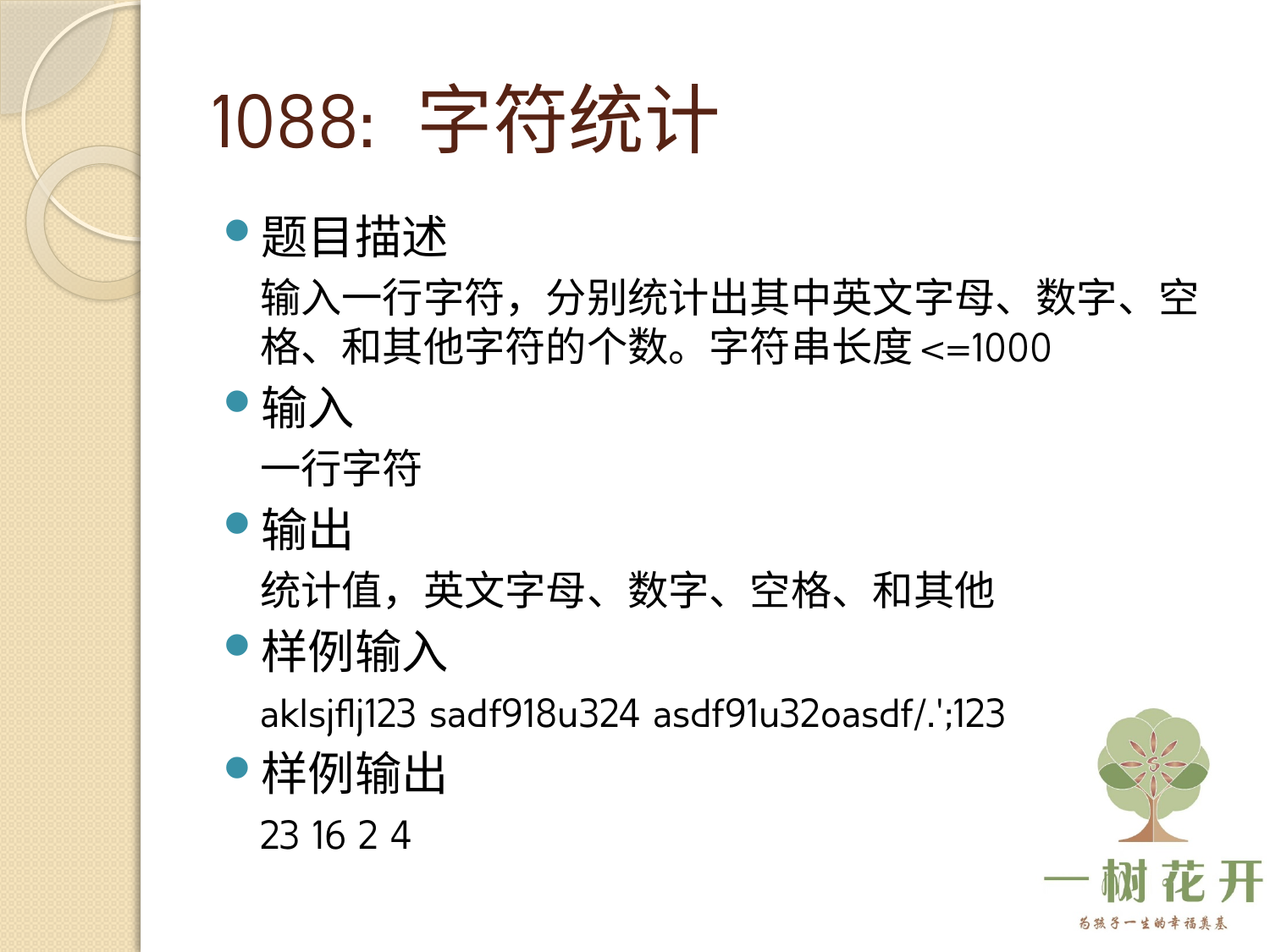

# 1088: 字符统计
题目描述
输入一行字符，分别统计出其中英文字母、数字、空格、和其他字符的个数。字符串长度<=1000
输入
一行字符
输出
统计值，英文字母、数字、空格、和其他
样例输入
aklsjflj123 sadf918u324 asdf91u32oasdf/.';123
样例输出
23 16 2 4